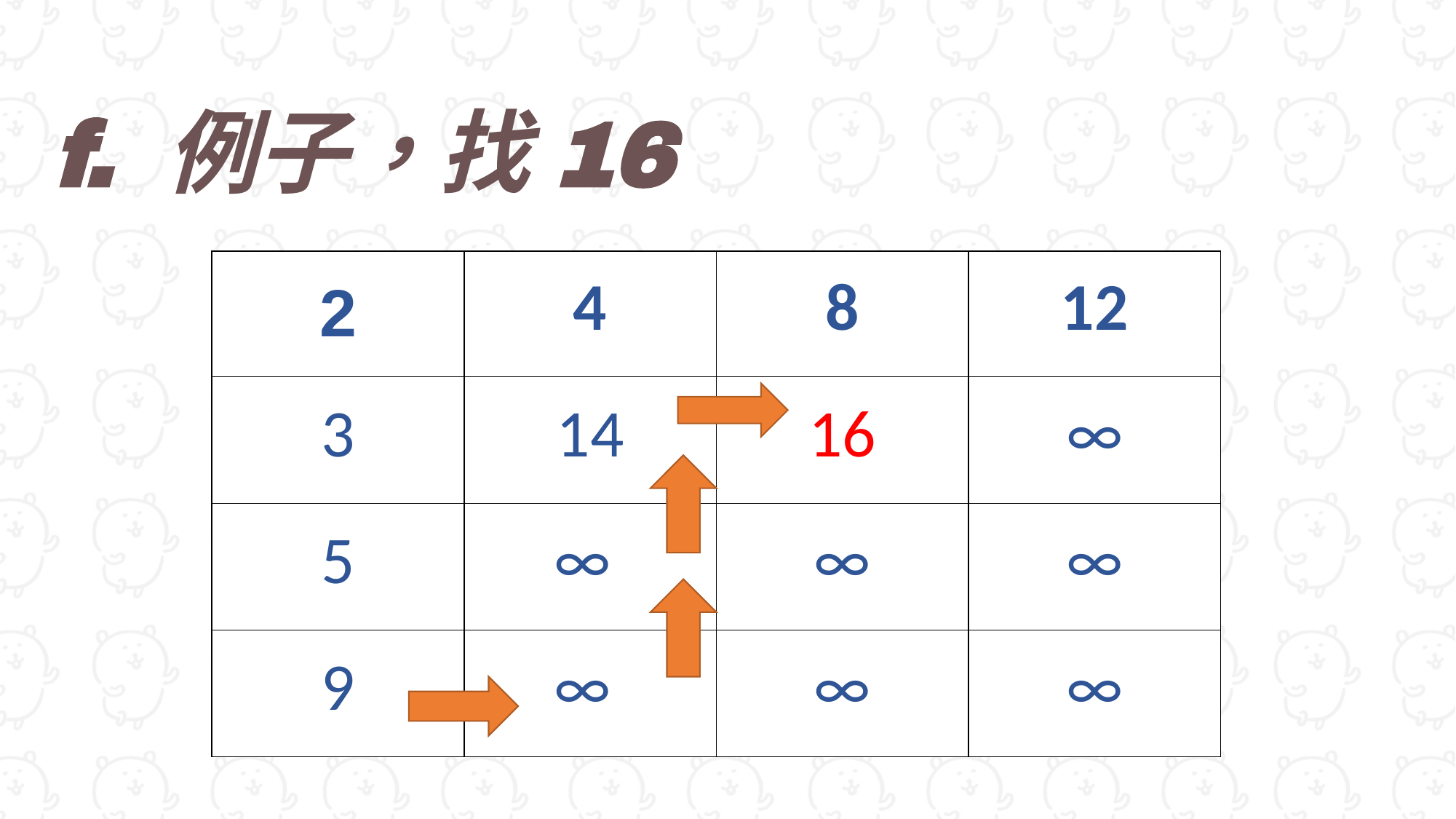

f. 例子，找16
| 2 | 4 | 8 | 12 |
| --- | --- | --- | --- |
| 3 | 14 | 16 | ∞ |
| 5 | ∞ | ∞ | ∞ |
| 9 | ∞ | ∞ | ∞ |